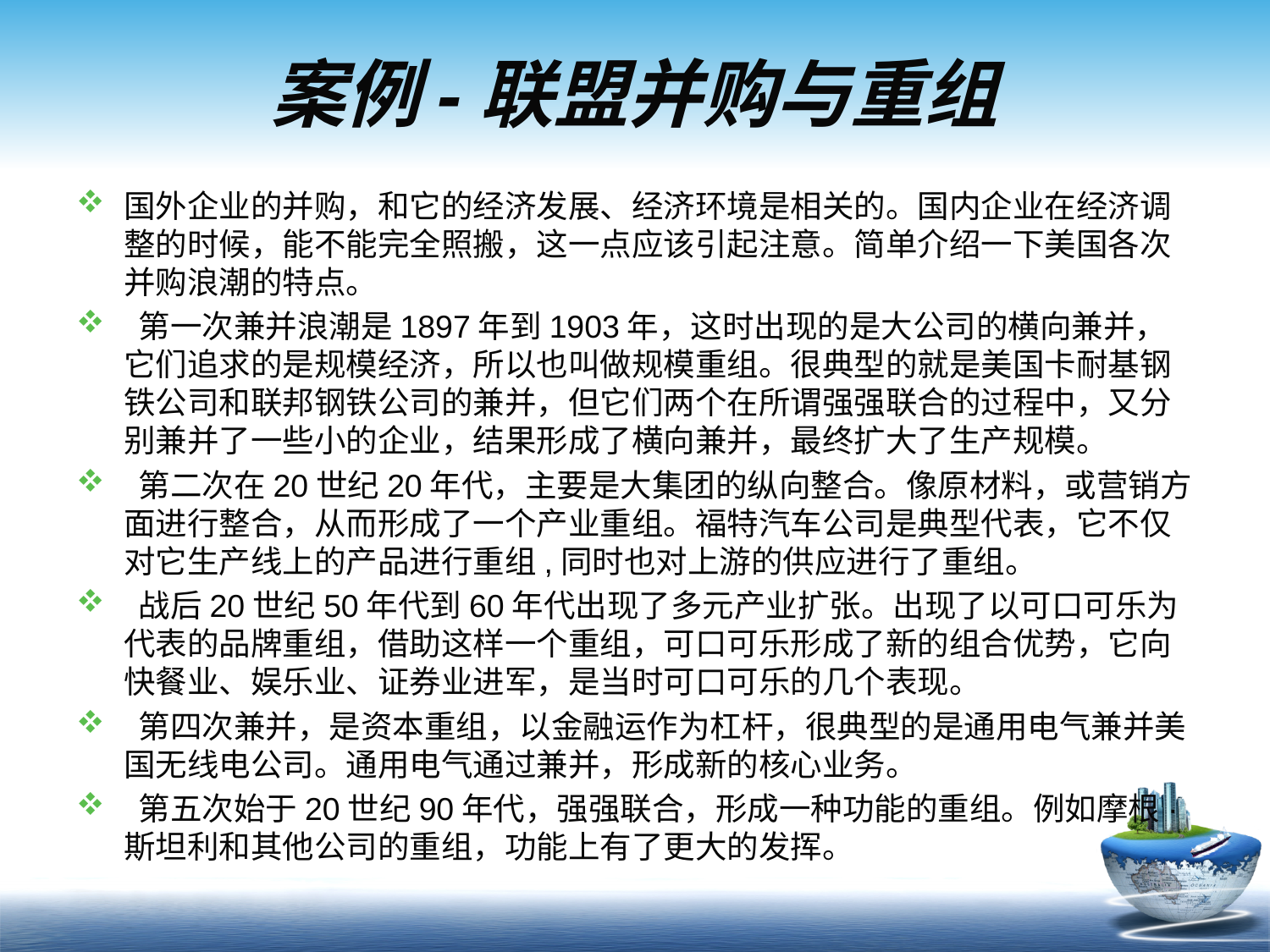

# 案例-联盟并购与重组
国外企业的并购，和它的经济发展、经济环境是相关的。国内企业在经济调整的时候，能不能完全照搬，这一点应该引起注意。简单介绍一下美国各次并购浪潮的特点。
 第一次兼并浪潮是1897年到1903年，这时出现的是大公司的横向兼并，它们追求的是规模经济，所以也叫做规模重组。很典型的就是美国卡耐基钢铁公司和联邦钢铁公司的兼并，但它们两个在所谓强强联合的过程中，又分别兼并了一些小的企业，结果形成了横向兼并，最终扩大了生产规模。
 第二次在20世纪20年代，主要是大集团的纵向整合。像原材料，或营销方面进行整合，从而形成了一个产业重组。福特汽车公司是典型代表，它不仅对它生产线上的产品进行重组,同时也对上游的供应进行了重组。
 战后20世纪50年代到60年代出现了多元产业扩张。出现了以可口可乐为代表的品牌重组，借助这样一个重组，可口可乐形成了新的组合优势，它向快餐业、娱乐业、证券业进军，是当时可口可乐的几个表现。
 第四次兼并，是资本重组，以金融运作为杠杆，很典型的是通用电气兼并美国无线电公司。通用电气通过兼并，形成新的核心业务。
 第五次始于20世纪90年代，强强联合，形成一种功能的重组。例如摩根·斯坦利和其他公司的重组，功能上有了更大的发挥。